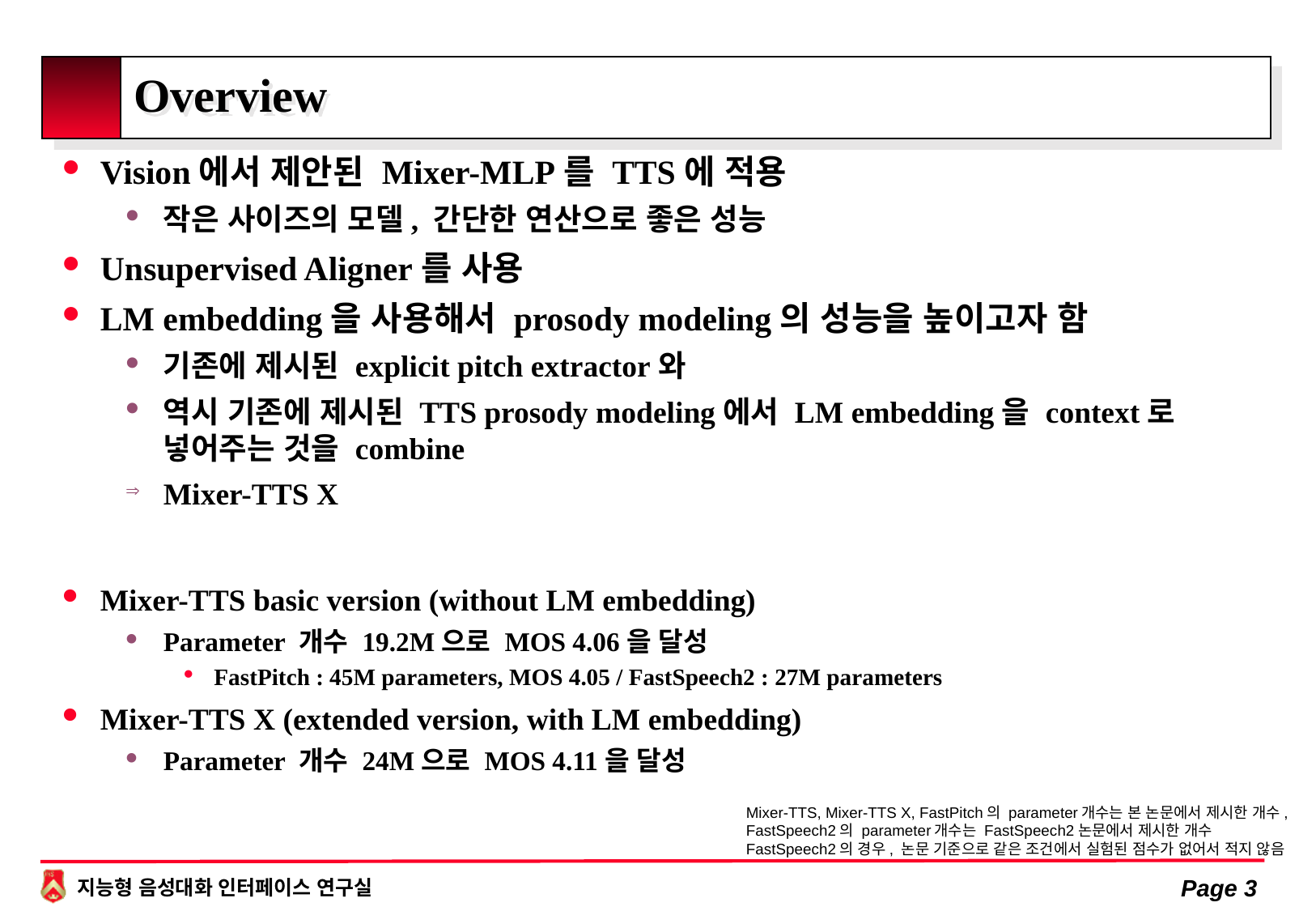

# Overview
Vision에서 제안된 Mixer-MLP를 TTS에 적용
작은 사이즈의 모델, 간단한 연산으로 좋은 성능
Unsupervised Aligner를 사용
LM embedding을 사용해서 prosody modeling의 성능을 높이고자 함
기존에 제시된 explicit pitch extractor와
역시 기존에 제시된 TTS prosody modeling에서 LM embedding을 context로 넣어주는 것을 combine
Mixer-TTS X

Mixer-TTS basic version (without LM embedding)
Parameter 개수 19.2M으로 MOS 4.06을 달성
FastPitch : 45M parameters, MOS 4.05 / FastSpeech2 : 27M parameters
Mixer-TTS X (extended version, with LM embedding)
Parameter 개수 24M으로 MOS 4.11을 달성
Mixer-TTS, Mixer-TTS X, FastPitch의 parameter개수는 본 논문에서 제시한 개수,
FastSpeech2의 parameter개수는 FastSpeech2논문에서 제시한 개수
FastSpeech2의 경우, 논문 기준으로 같은 조건에서 실험된 점수가 없어서 적지 않음

Page 3